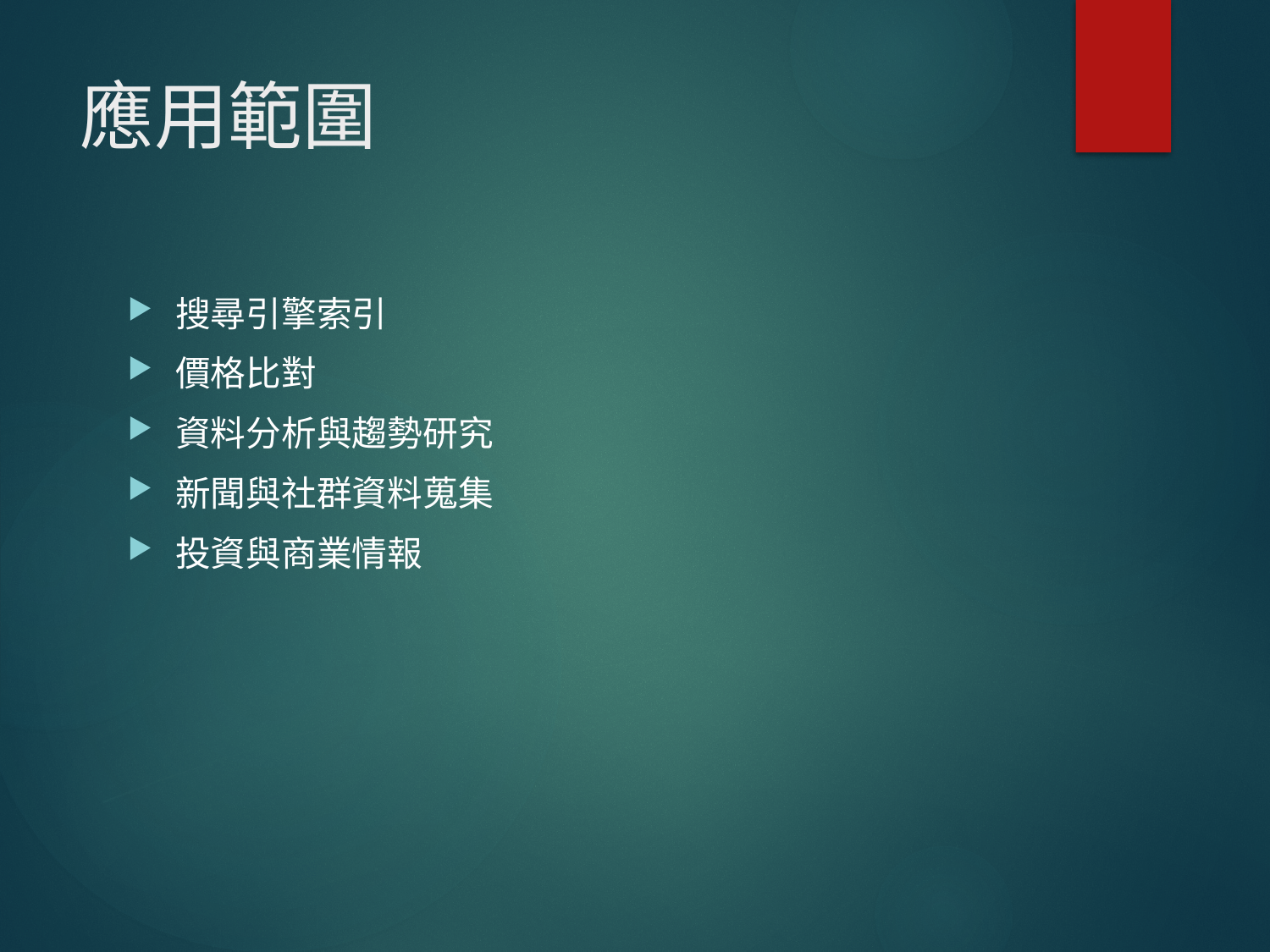

# 應用範圍
搜尋引擎索引
價格比對
資料分析與趨勢研究
新聞與社群資料蒐集
投資與商業情報